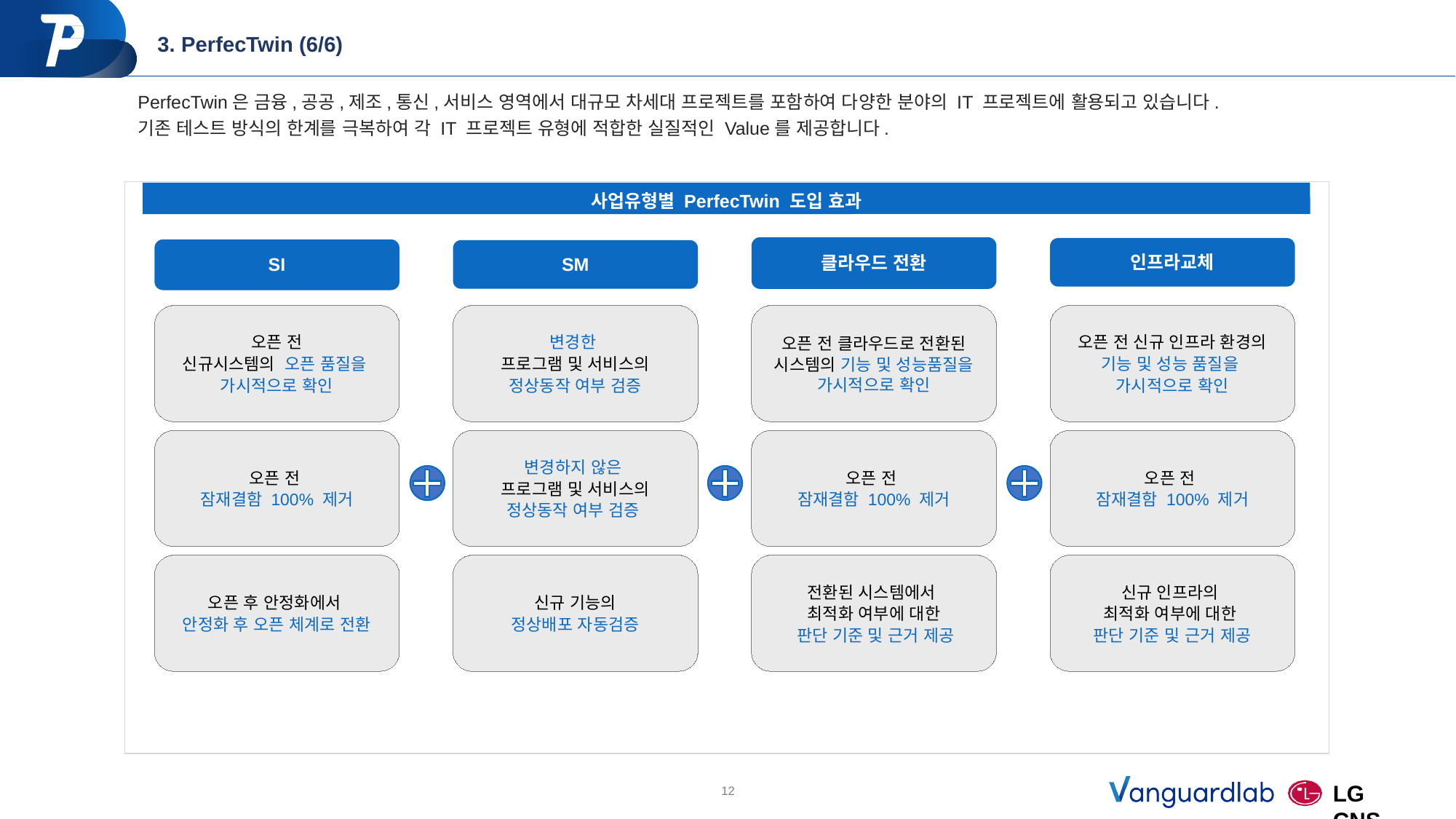

3. PerfecTwin (6/6)
1
PerfecTwin은 금융,공공,제조,통신,서비스 영역에서 대규모 차세대 프로젝트를 포함하여 다양한 분야의 IT 프로젝트에 활용되고 있습니다.
기존 테스트 방식의 한계를 극복하여 각 IT 프로젝트 유형에 적합한 실질적인 Value를 제공합니다.

사업유형별 PerfecTwin 도입 효과
클라우드 전환
인프라교체
SI
SM
오픈 전
신규시스템의  오픈 품질을
가시적으로 확인
변경한
프로그램 및 서비스의
정상동작 여부 검증
오픈 전 클라우드로 전환된
시스템의 기능 및 성능품질을 가시적으로 확인
오픈 전 신규 인프라 환경의
기능 및 성능 품질을
가시적으로 확인
오픈 전
잠재결함 100% 제거
변경하지 않은
프로그램 및 서비스의
정상동작 여부 검증
오픈 전
잠재결함 100% 제거
오픈 전
잠재결함 100% 제거

오픈 후 안정화에서
안정화 후 오픈 체계로 전환
신규 기능의
정상배포 자동검증
전환된 시스템에서
최적화 여부에 대한
 판단 기준 및 근거 제공
신규 인프라의
최적화 여부에 대한
판단 기준 및 근거 제공